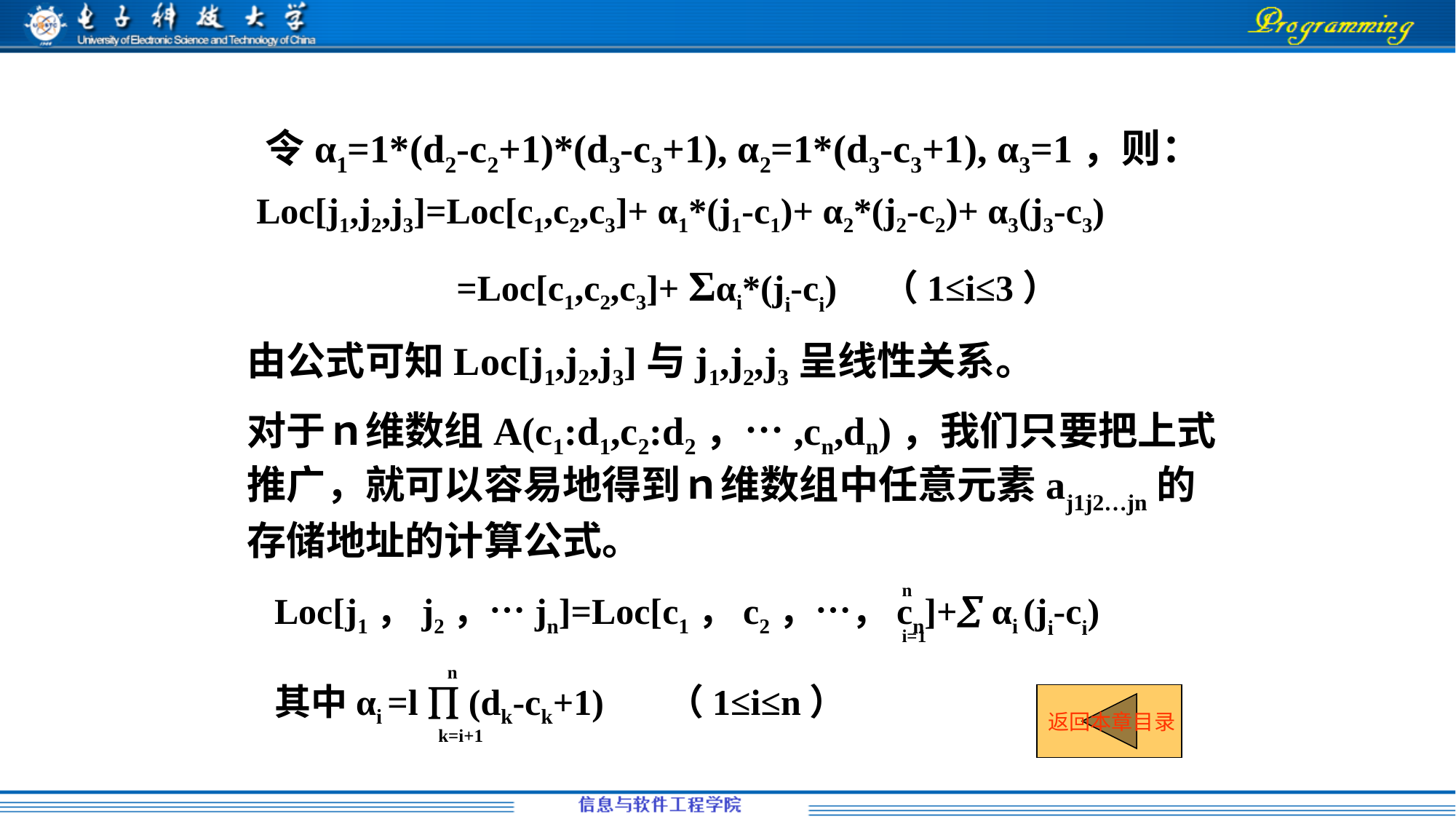

令α1=1*(d2-c2+1)*(d3-c3+1), α2=1*(d3-c3+1), α3=1，则：
Loc[j1,j2,j3]=Loc[c1,c2,c3]+ α1*(j1-c1)+ α2*(j2-c2)+ α3(j3-c3)
                      =Loc[c1,c2,c3]+ Σαi*(ji-ci)    （1≤i≤3）
由公式可知Loc[j1,j2,j3]与j1,j2,j3呈线性关系。
对于ｎ维数组A(c1:d1,c2:d2，…,cn,dn)，我们只要把上式推广，就可以容易地得到ｎ维数组中任意元素aj1j2…jn的存储地址的计算公式。
n
i=1
Loc[j1，j2，…jn]=Loc[c1，c2，…，cn]+∑ αi (ji-ci)
n
k=i+1
其中αi =l ∏ (dk-ck+1)      （1≤i≤n）
返回本章目录